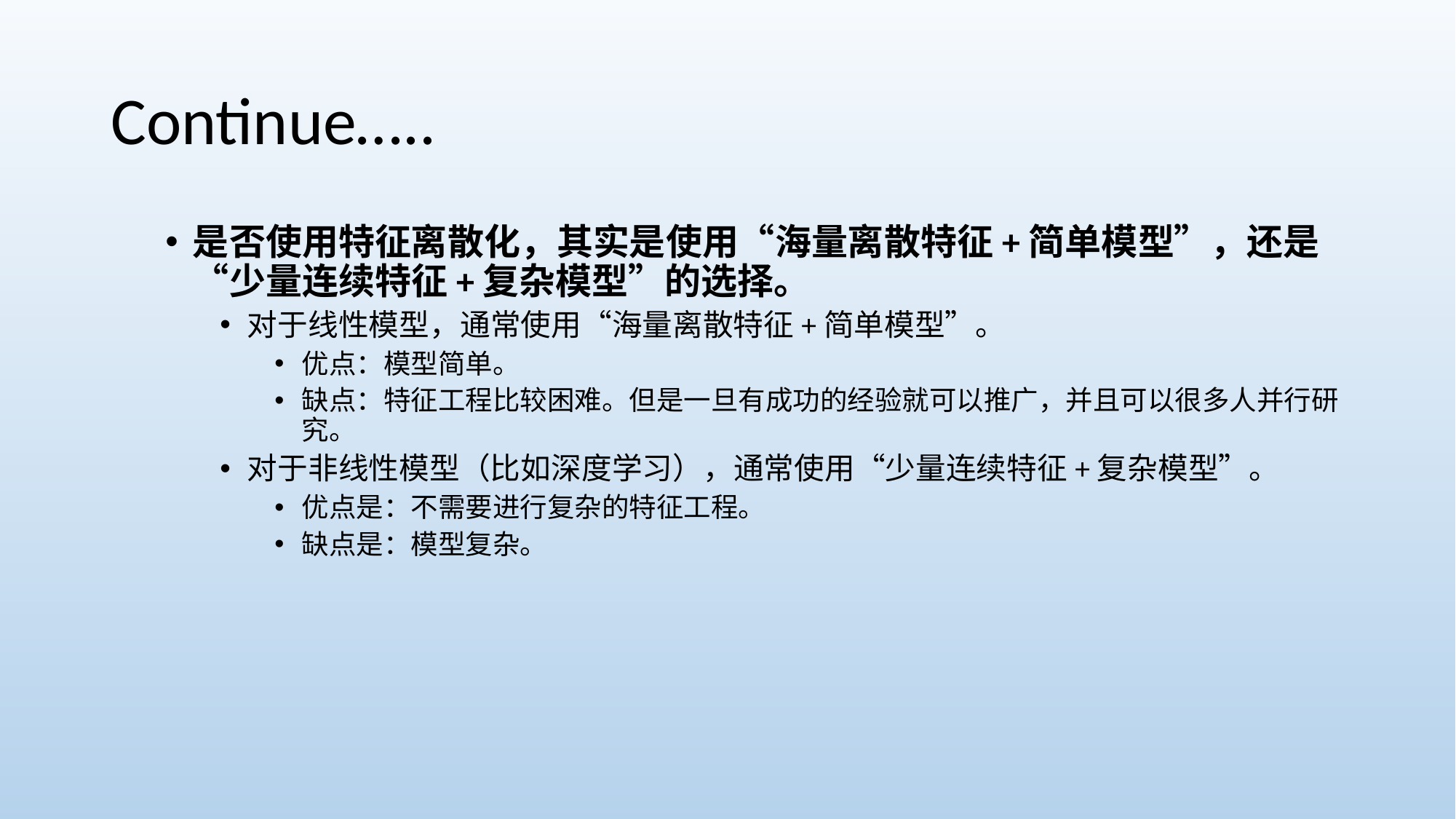

# Continue…..
是否使用特征离散化，其实是使用“海量离散特征+简单模型”，还是“少量连续特征+复杂模型”的选择。
对于线性模型，通常使用“海量离散特征+简单模型”。
优点：模型简单。
缺点：特征工程比较困难。但是一旦有成功的经验就可以推广，并且可以很多人并行研究。
对于非线性模型（比如深度学习），通常使用“少量连续特征+复杂模型”。
优点是：不需要进行复杂的特征工程。
缺点是：模型复杂。